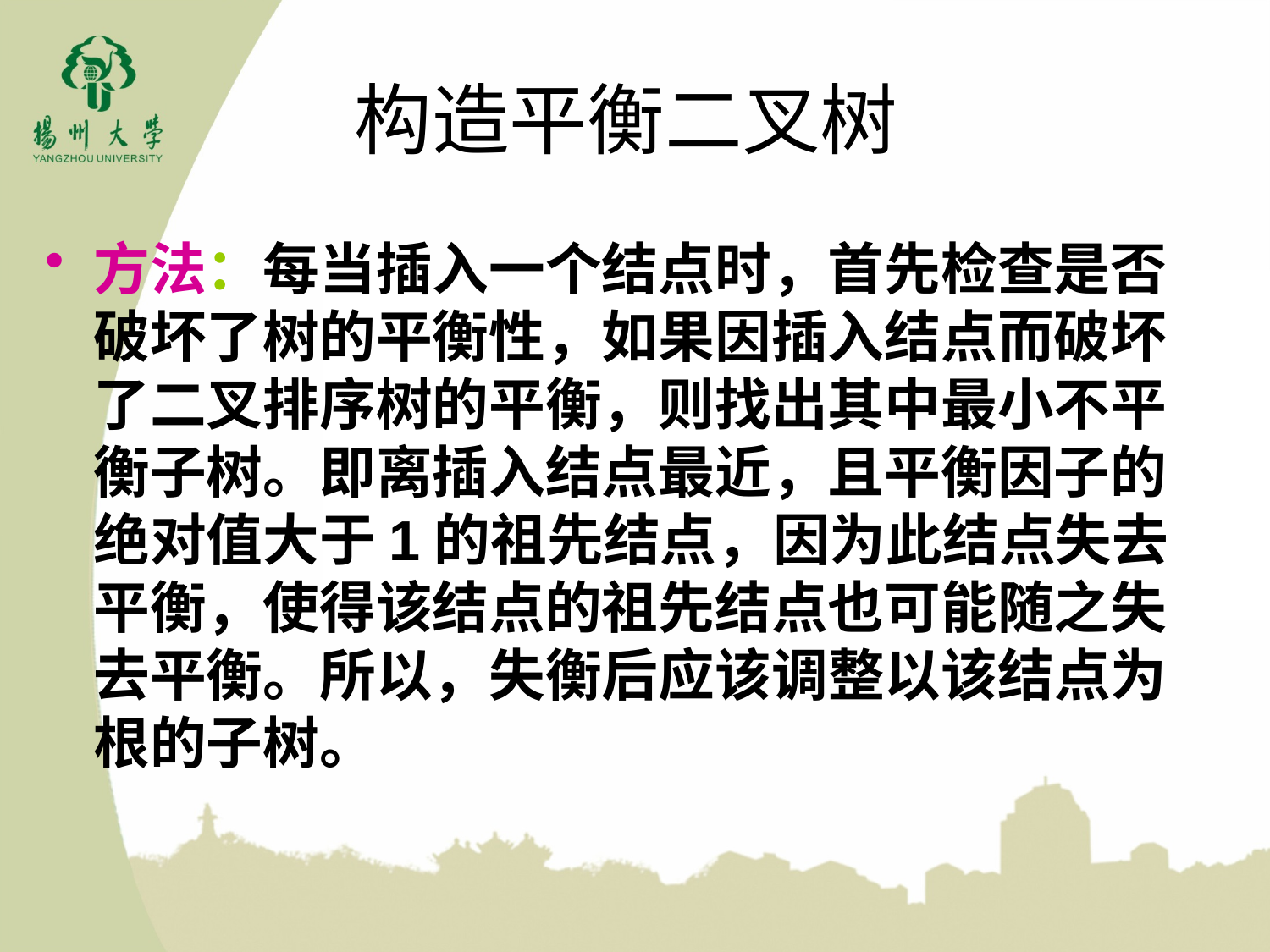

# 构造平衡二叉树
方法：每当插入一个结点时，首先检查是否破坏了树的平衡性，如果因插入结点而破坏了二叉排序树的平衡，则找出其中最小不平衡子树。即离插入结点最近，且平衡因子的绝对值大于1的祖先结点，因为此结点失去平衡，使得该结点的祖先结点也可能随之失去平衡。所以，失衡后应该调整以该结点为根的子树。
36